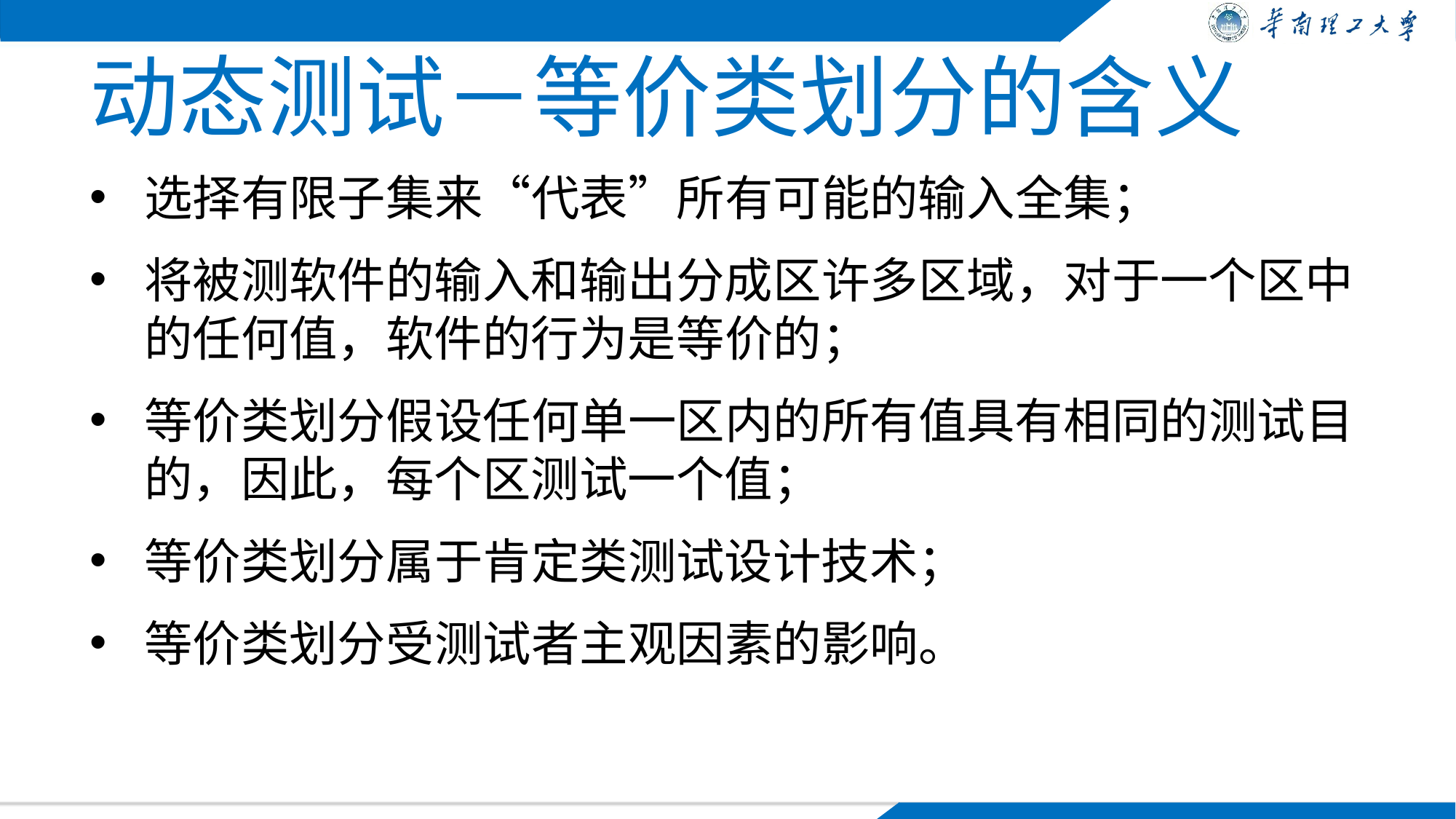

# 动态测试－等价类划分的含义
选择有限子集来“代表”所有可能的输入全集；
将被测软件的输入和输出分成区许多区域，对于一个区中的任何值，软件的行为是等价的；
等价类划分假设任何单一区内的所有值具有相同的测试目的，因此，每个区测试一个值；
等价类划分属于肯定类测试设计技术；
等价类划分受测试者主观因素的影响。
25